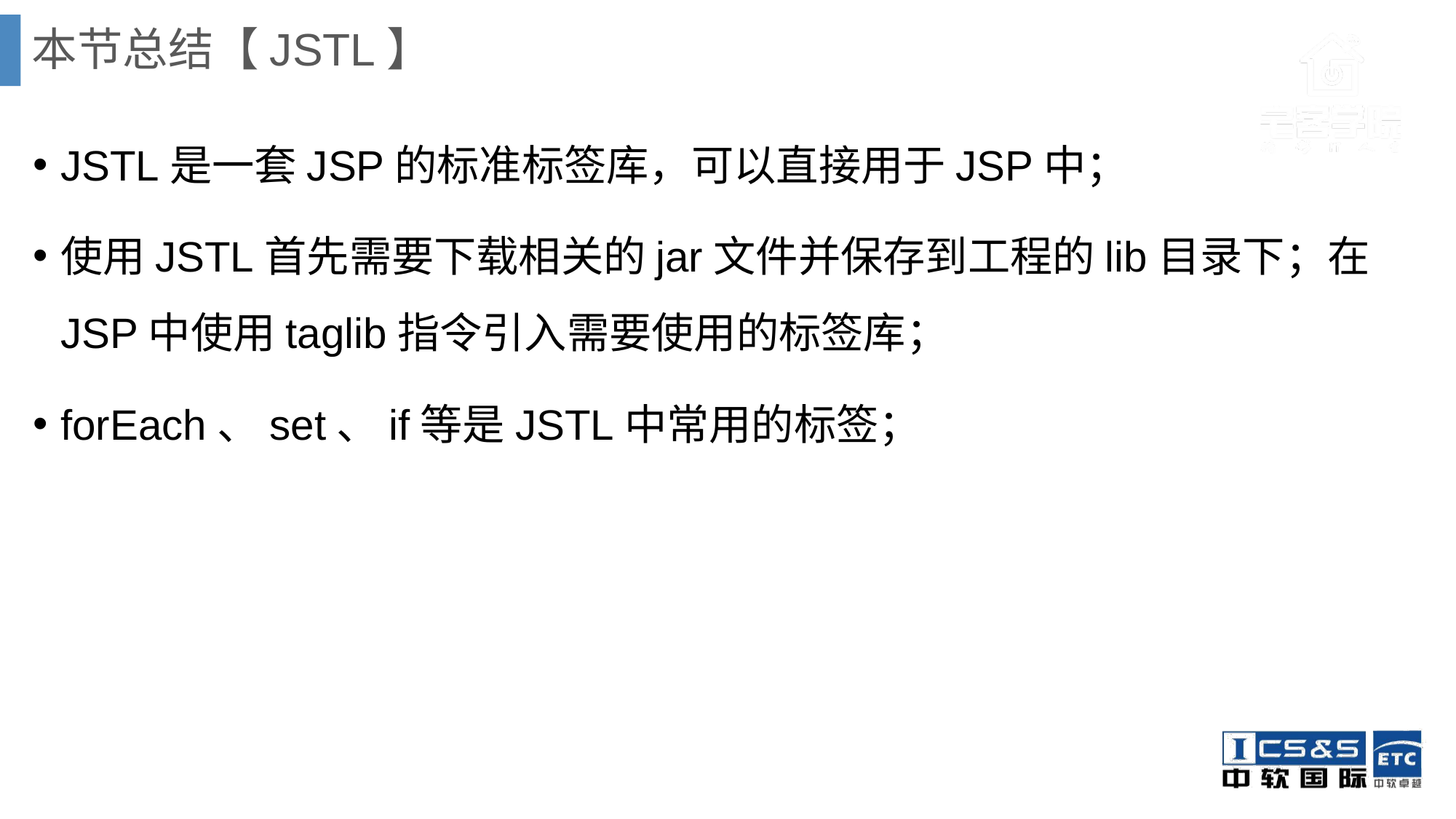

# 本节总结【JSTL】
JSTL是一套JSP的标准标签库，可以直接用于JSP中；
使用JSTL首先需要下载相关的jar文件并保存到工程的lib目录下；在JSP中使用taglib指令引入需要使用的标签库；
forEach、set、if等是JSTL中常用的标签；